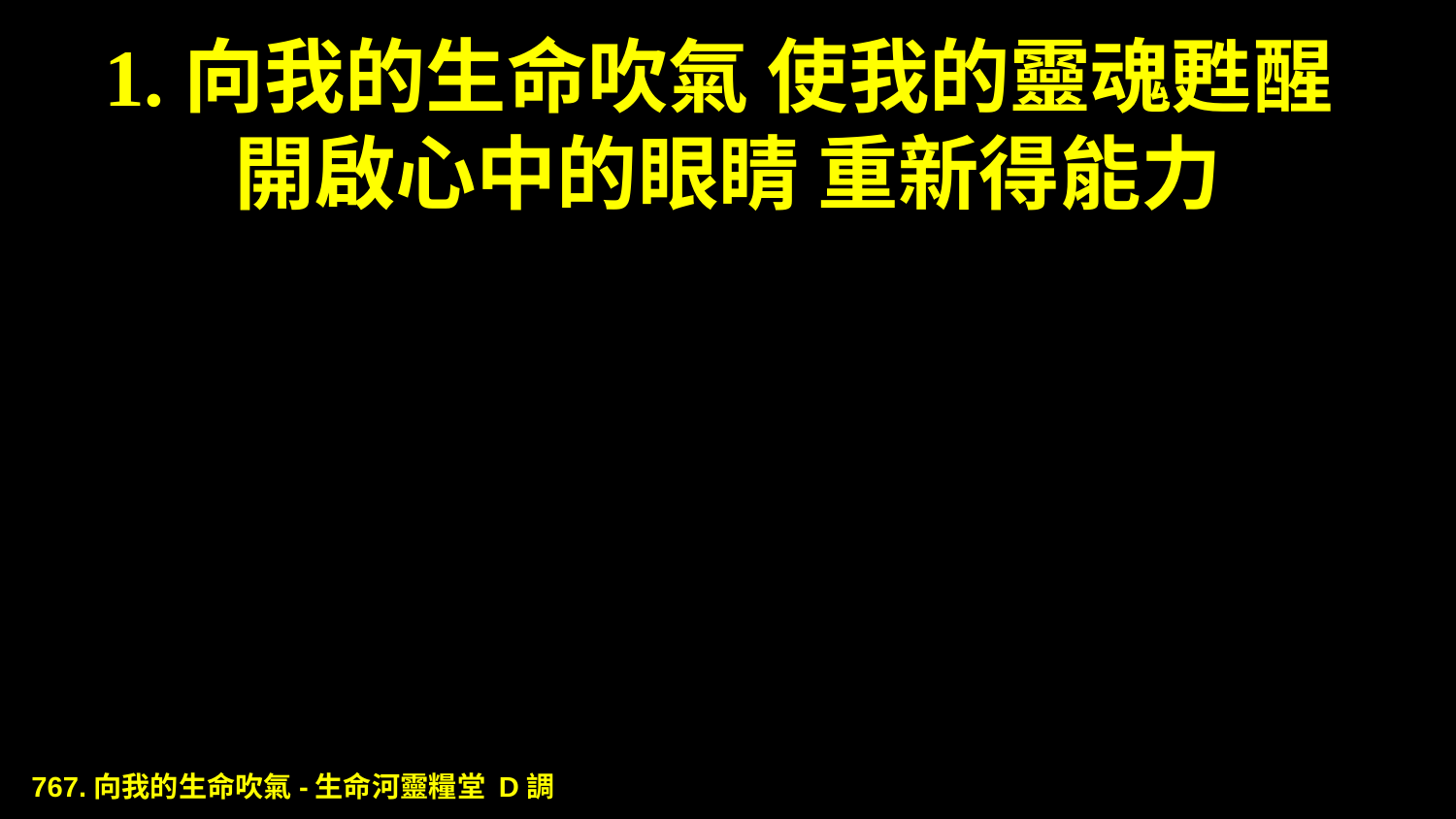

# 1.向我的生命吹氣 使我的靈魂甦醒 開啟心中的眼睛 重新得能力
767.向我的生命吹氣-生命河靈糧堂 D調